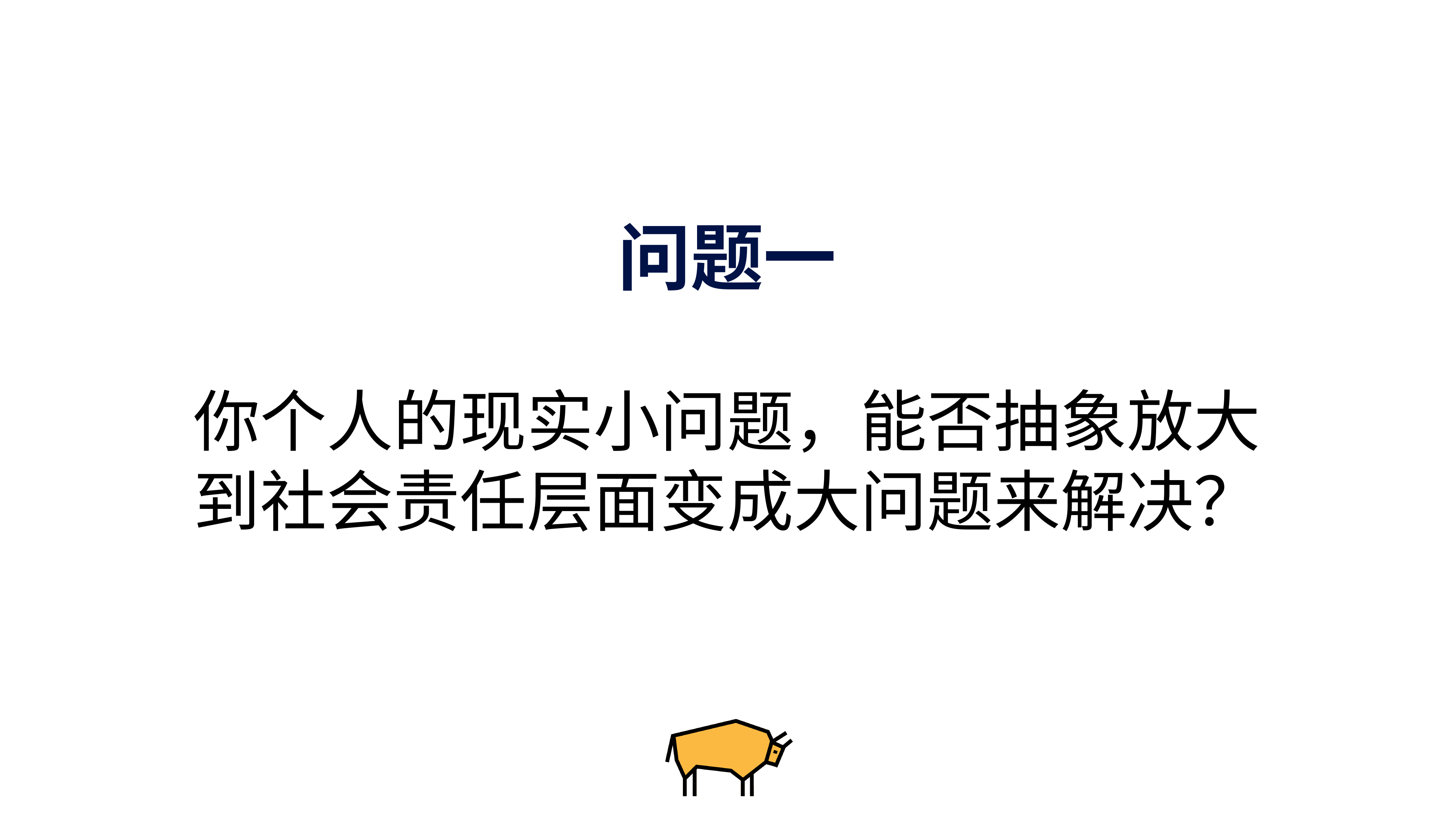

# 问题一 你个人的现实小问题，能否抽象放大到社会责任层面变成大问题来解决？